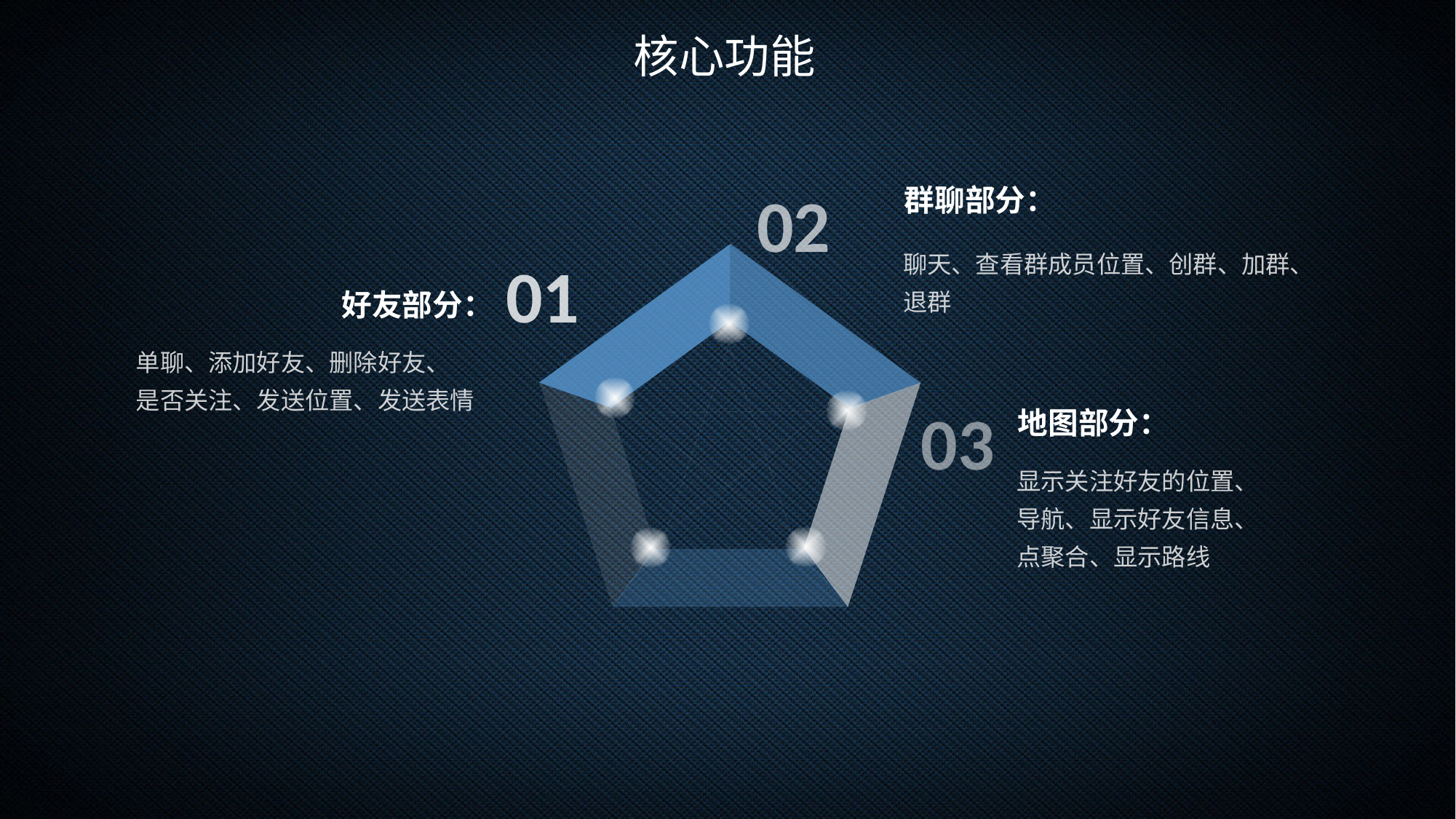

核心功能
群聊部分：
聊天、查看群成员位置、创群、加群、退群
02

01
好友部分：
单聊、添加好友、删除好友、
是否关注、发送位置、发送表情

地图部分：
显示关注好友的位置、
导航、显示好友信息、
点聚合、显示路线

03